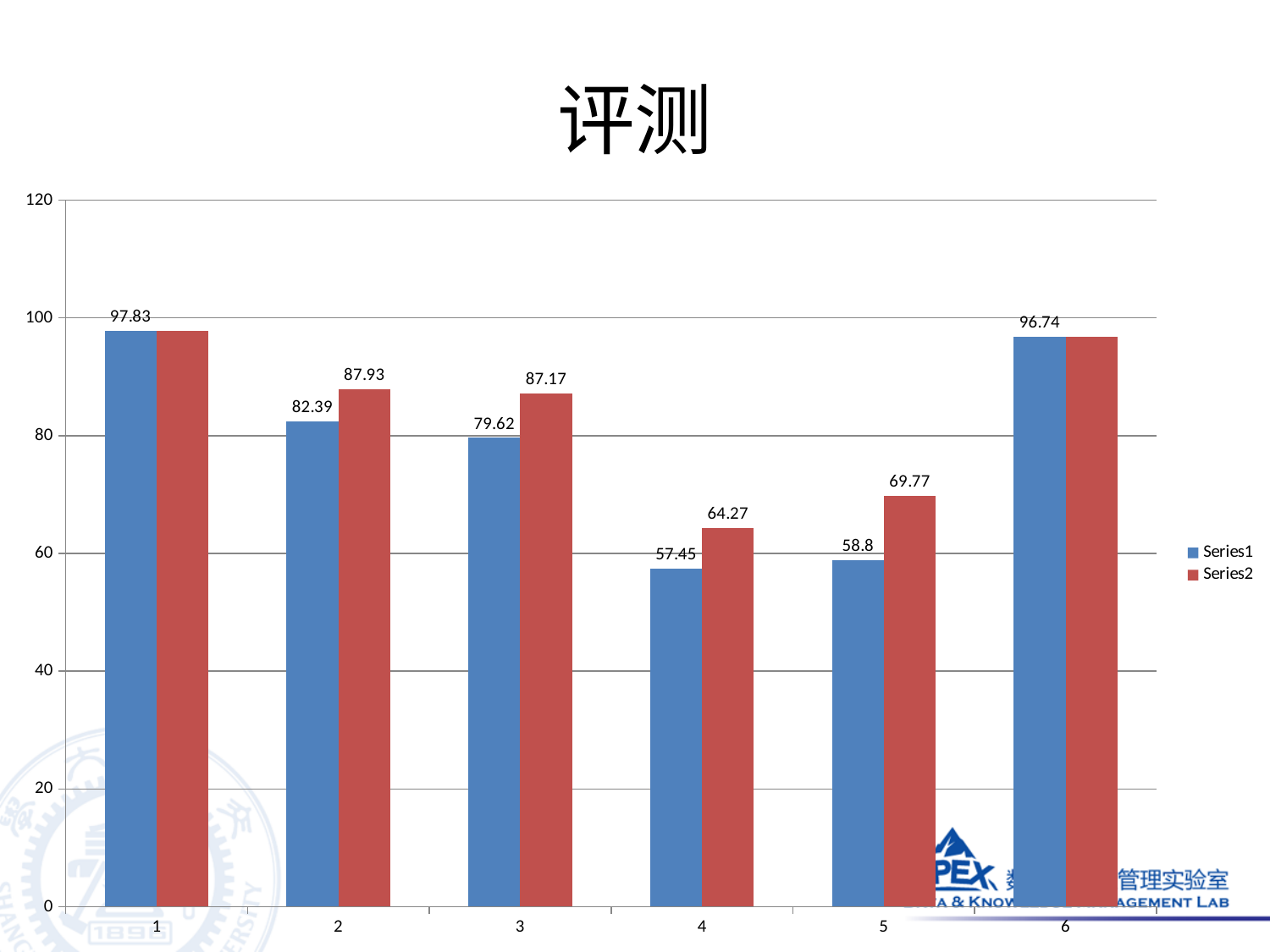

# 评测

### Chart

| Category |  |  |
|---|---|---|